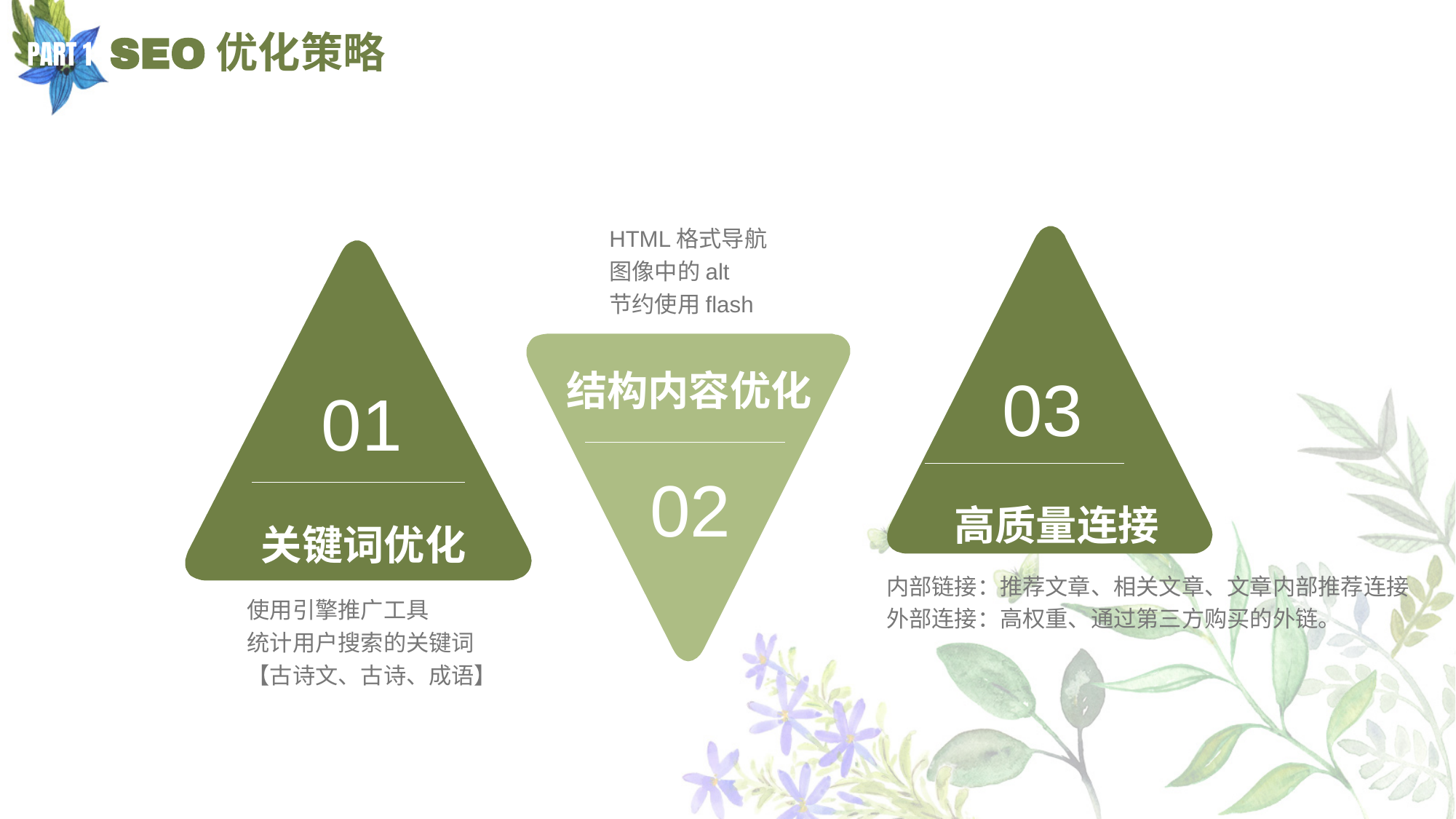

单击输入文字标题
# SEO优化策略
PART 1
HTML格式导航
图像中的alt
节约使用flash

03
高质量连接

01
关键词优化

结构内容优化
02
内部链接：推荐文章、相关文章、文章内部推荐连接
外部连接：高权重、通过第三方购买的外链。
使用引擎推广工具
统计用户搜索的关键词
【古诗文、古诗、成语】